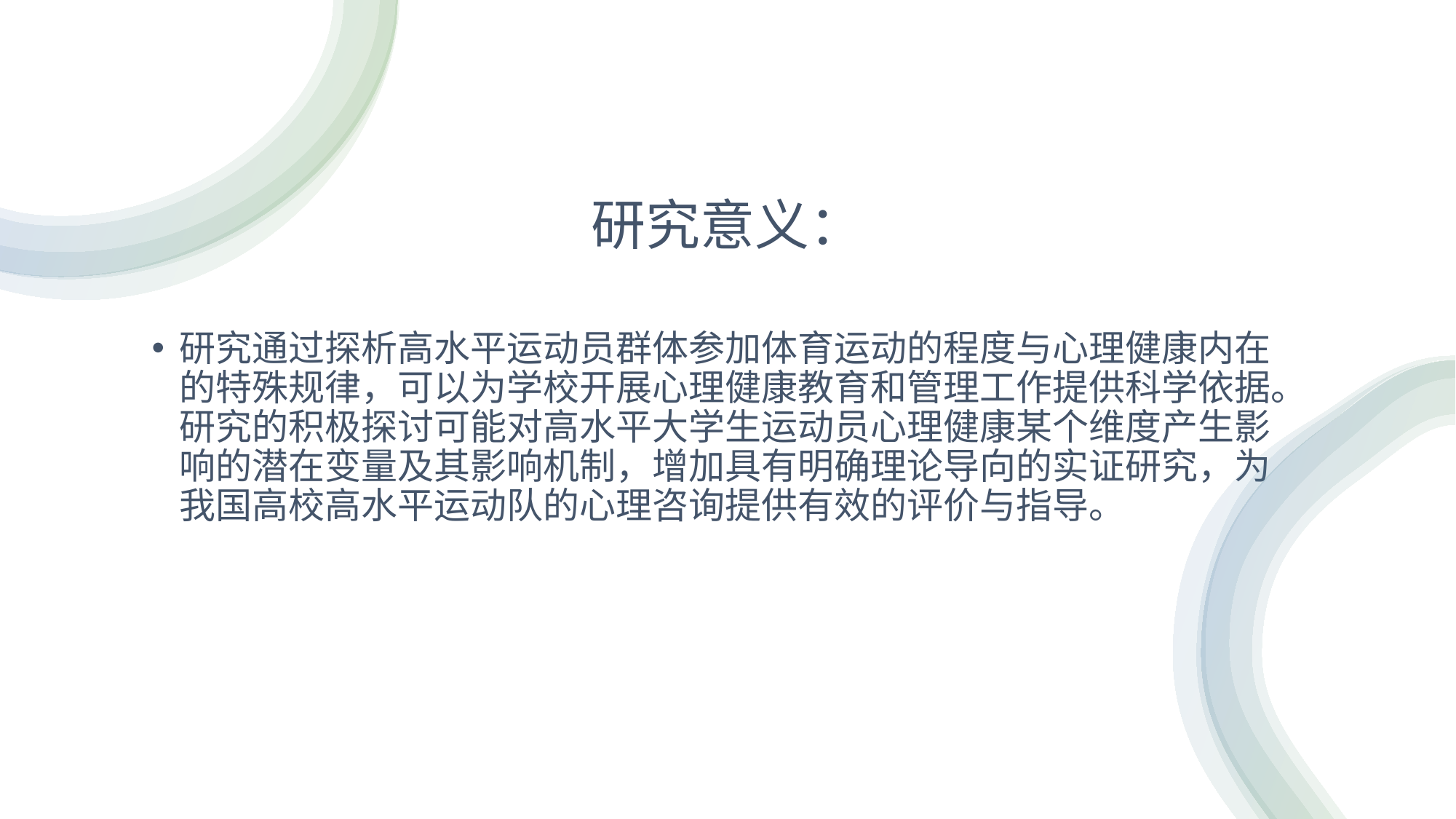

# 研究意义：
研究通过探析高水平运动员群体参加体育运动的程度与心理健康内在的特殊规律，可以为学校开展心理健康教育和管理工作提供科学依据。研究的积极探讨可能对高水平大学生运动员心理健康某个维度产生影响的潜在变量及其影响机制，增加具有明确理论导向的实证研究，为我国高校高水平运动队的心理咨询提供有效的评价与指导。